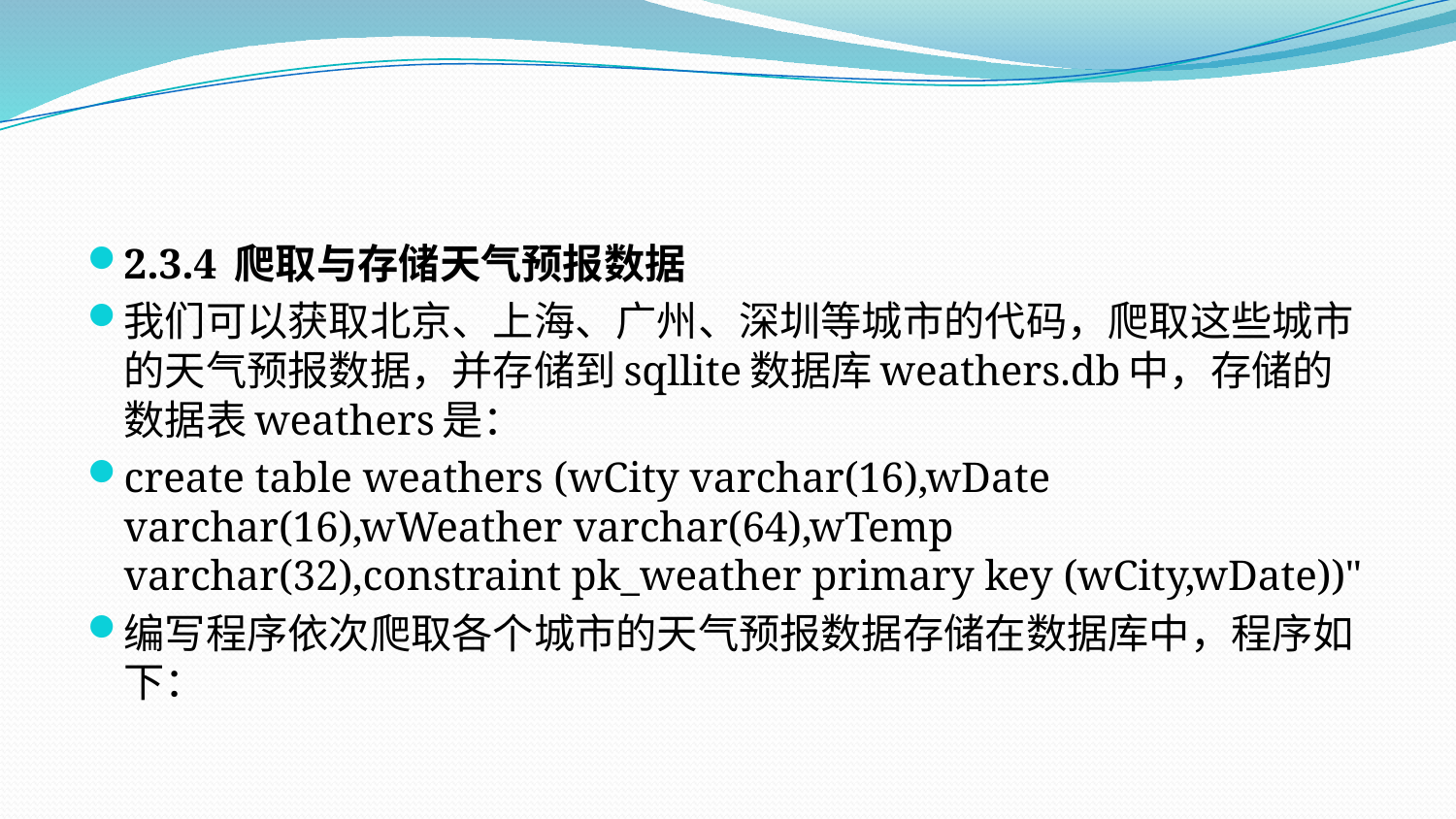

#
2.3.4 爬取与存储天气预报数据
我们可以获取北京、上海、广州、深圳等城市的代码，爬取这些城市的天气预报数据，并存储到sqllite数据库weathers.db中，存储的数据表weathers是：
create table weathers (wCity varchar(16),wDate varchar(16),wWeather varchar(64),wTemp varchar(32),constraint pk_weather primary key (wCity,wDate))"
编写程序依次爬取各个城市的天气预报数据存储在数据库中，程序如下：